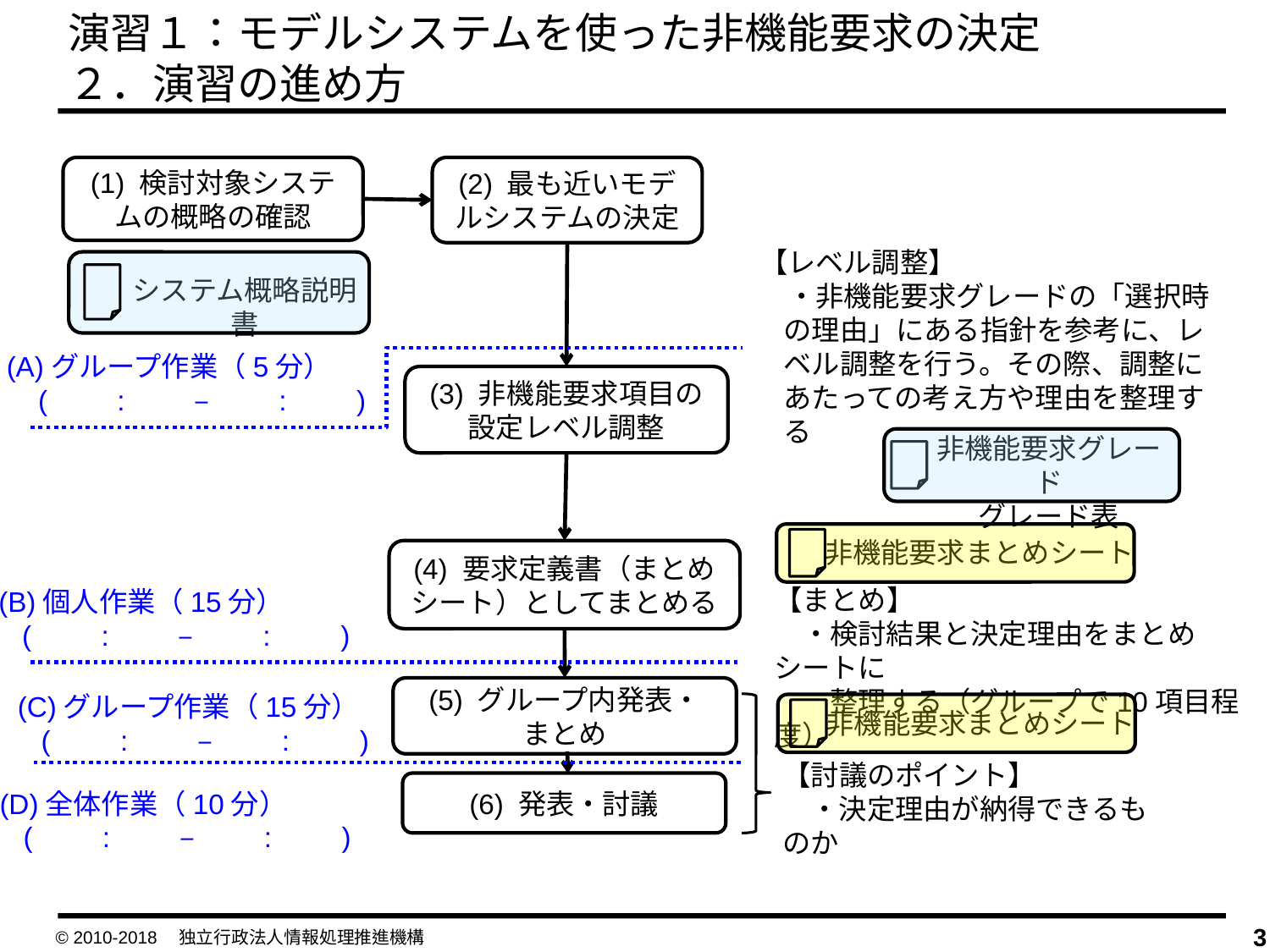

演習１：モデルシステムを使った非機能要求の決定
２．演習の進め方
(1) 検討対象システムの概略の確認
(2) 最も近いモデルシステムの決定
【レベル調整】
　・非機能要求グレードの「選択時の理由」にある指針を参考に、レベル調整を行う。その際、調整にあたっての考え方や理由を整理する

システム概略説明書
(A)グループ作業（5分）
    (　　:　　 – 　　:　　)
(3) 非機能要求項目の設定レベル調整
非機能要求グレード
グレード表

非機能要求まとめシート

(4) 要求定義書（まとめシート）としてまとめる
【まとめ】
　・検討結果と決定理由をまとめシートに
　　整理する（グループで10項目程度）
(B)個人作業（15分）
   (　　:　　 – 　　:　　)
(5) グループ内発表・
まとめ
(C)グループ作業（15分）
   (　　:　　 – 　　:　　)

非機能要求まとめシート

【討議のポイント】
　・決定理由が納得できるものか
(6) 発表・討議
(D)全体作業（10分）
   (　　:　　 – 　　:　　)